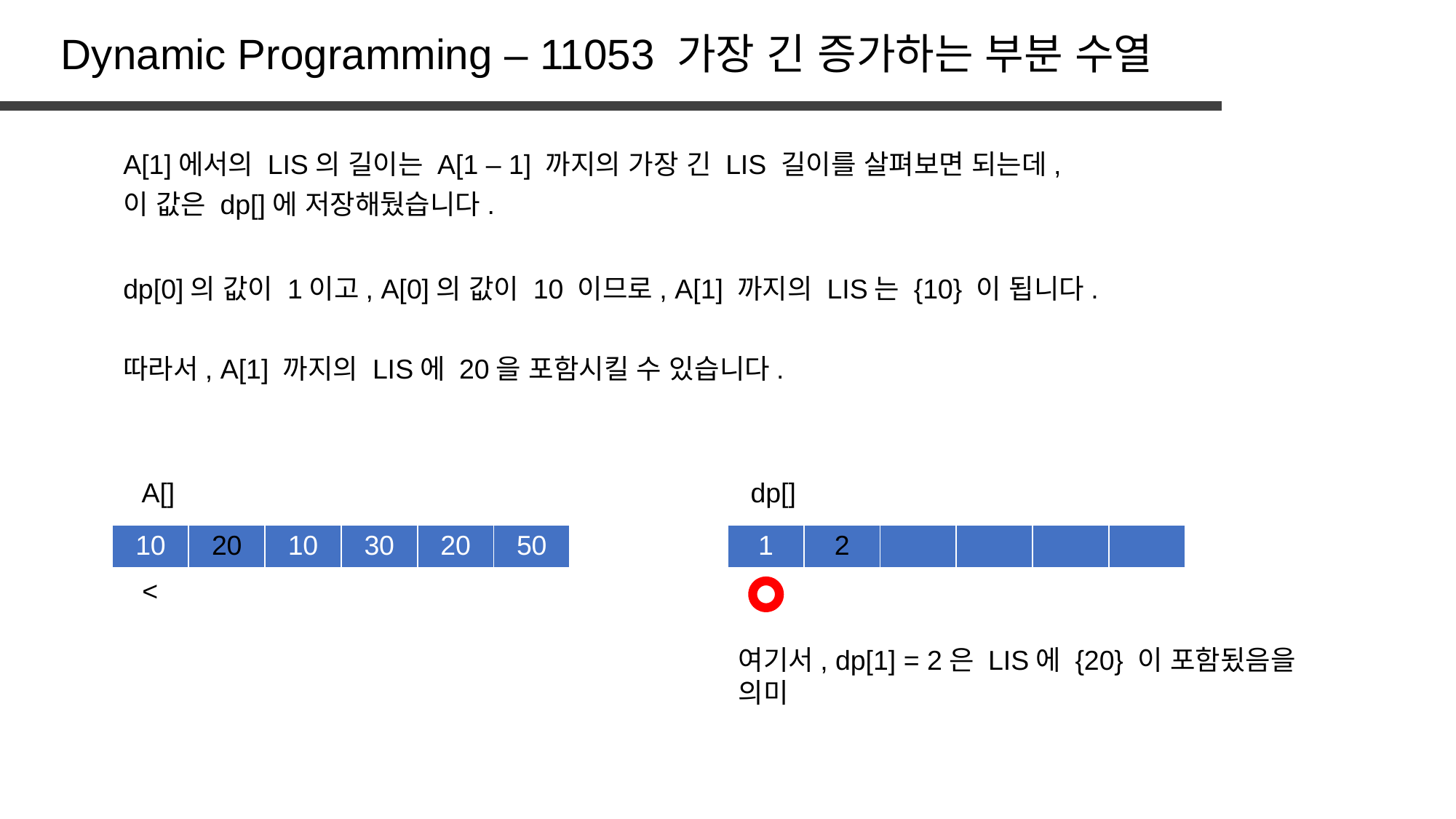

Dynamic Programming – 11053 가장 긴 증가하는 부분 수열
A[1]에서의 LIS의 길이는 A[1 – 1] 까지의 가장 긴 LIS 길이를 살펴보면 되는데,
이 값은 dp[]에 저장해뒀습니다.
dp[0]의 값이 1이고, A[0]의 값이 10 이므로, A[1] 까지의 LIS는 {10} 이 됩니다.
따라서, A[1] 까지의 LIS에 20을 포함시킬 수 있습니다.
A[]
dp[]
| 10 | 20 | 10 | 30 | 20 | 50 |
| --- | --- | --- | --- | --- | --- |
| 1 | 2 |  |  |  |  |
| --- | --- | --- | --- | --- | --- |
<

여기서, dp[1] = 2은 LIS에 {20} 이 포함됬음을 의미